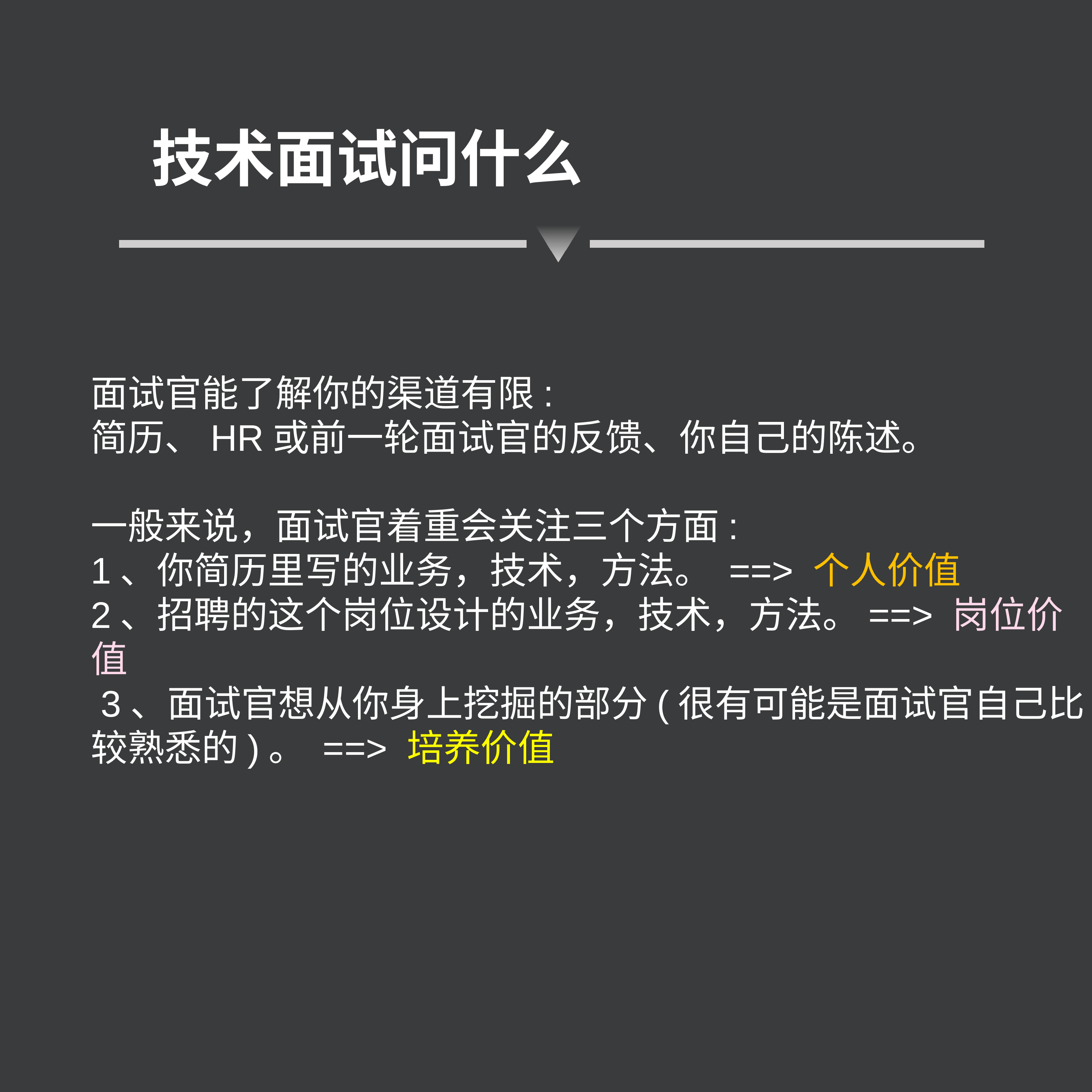

技术面试问什么

面试官能了解你的渠道有限:
简历、HR或前一轮面试官的反馈、你自己的陈述。

一般来说，面试官着重会关注三个方面:
1、你简历里写的业务，技术，方法。 ==> 个人价值
2、招聘的这个岗位设计的业务，技术，方法。==> 岗位价值
 3、面试官想从你身上挖掘的部分(很有可能是面试官自己比较熟悉的)。 ==> 培养价值